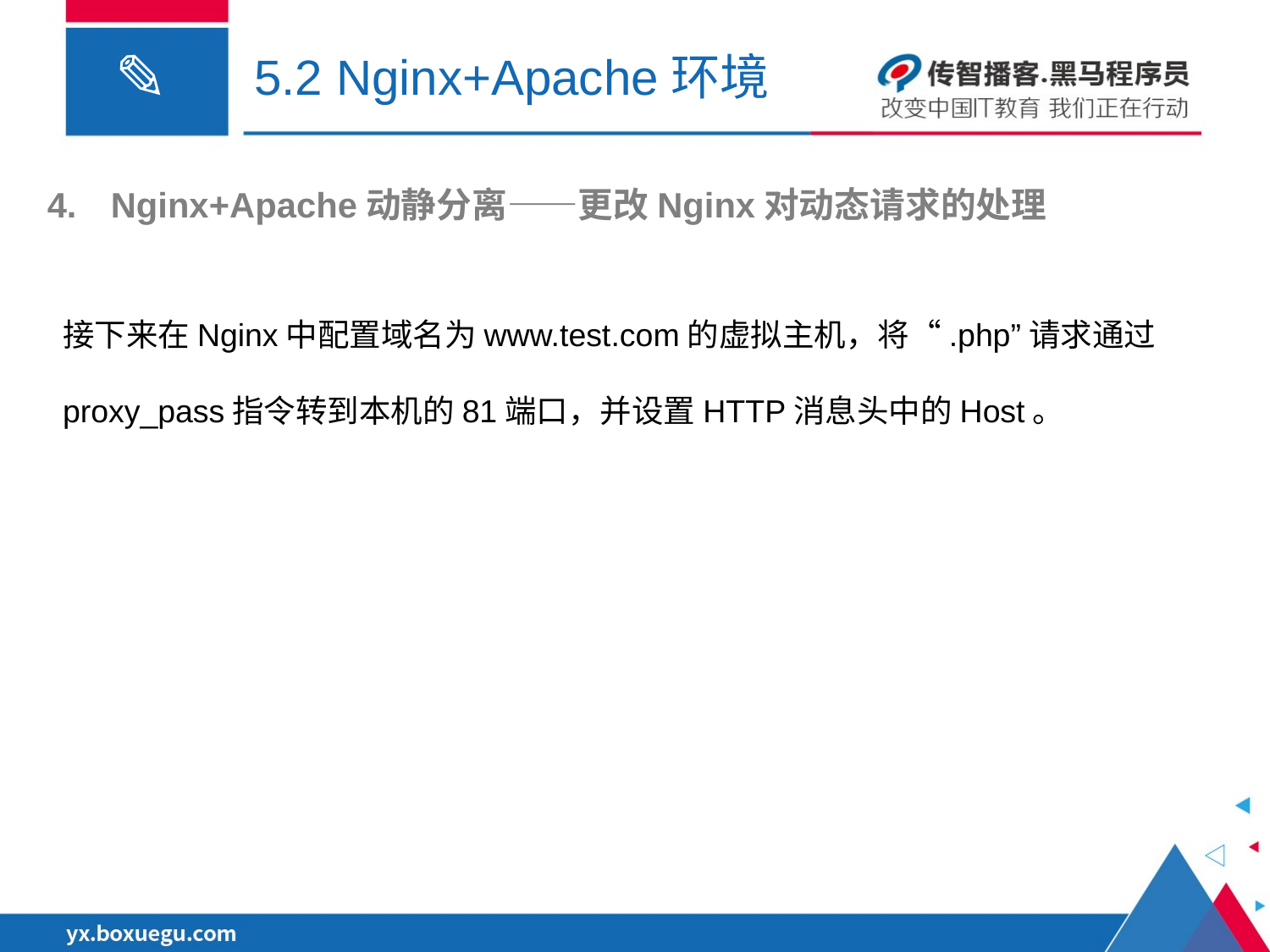

# 5.2 Nginx+Apache环境
Nginx+Apache动静分离——更改Nginx对动态请求的处理
接下来在Nginx中配置域名为www.test.com的虚拟主机，将“.php”请求通过proxy_pass指令转到本机的81端口，并设置HTTP消息头中的Host。